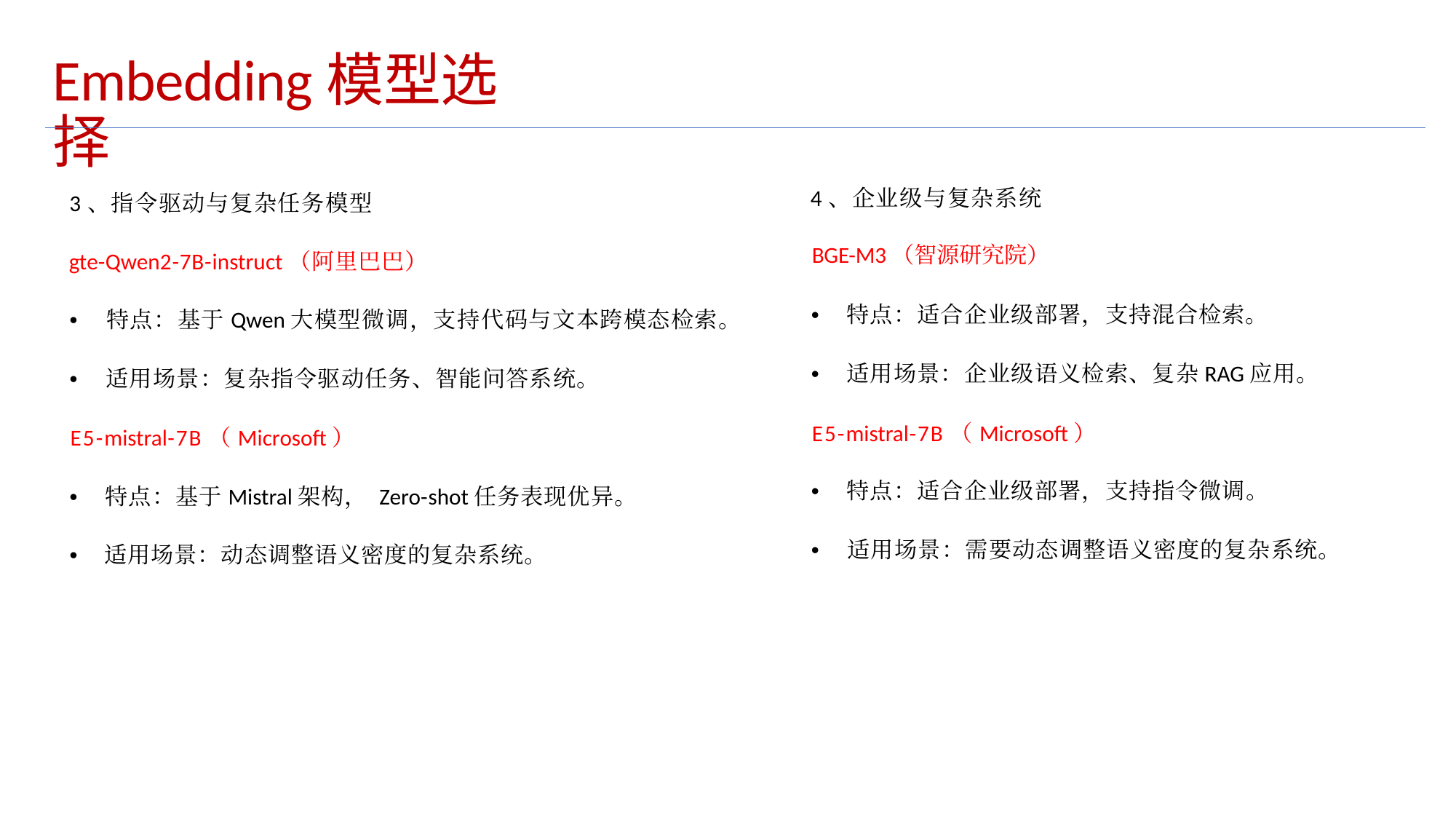

Embedding模型选择

4、企业级与复杂系统

BGE-M3（智源研究院）

•   特点：适合企业级部署，支持混合检索。

•   适用场景：企业级语义检索、复杂RAG应用。

E5-mistral-7B（Microsoft）

•   特点：适合企业级部署，支持指令微调。

•   适用场景：需要动态调整语义密度的复杂系统。

3、指令驱动与复杂任务模型

gte-Qwen2-7B-instruct（阿里巴巴）

•   特点：基于Qwen大模型微调，支持代码与文本跨模态检索。

•   适用场景：复杂指令驱动任务、智能问答系统。

E5-mistral-7B（Microsoft）

•   特点：基于Mistral架构， Zero-shot任务表现优异。

•   适用场景：动态调整语义密度的复杂系统。